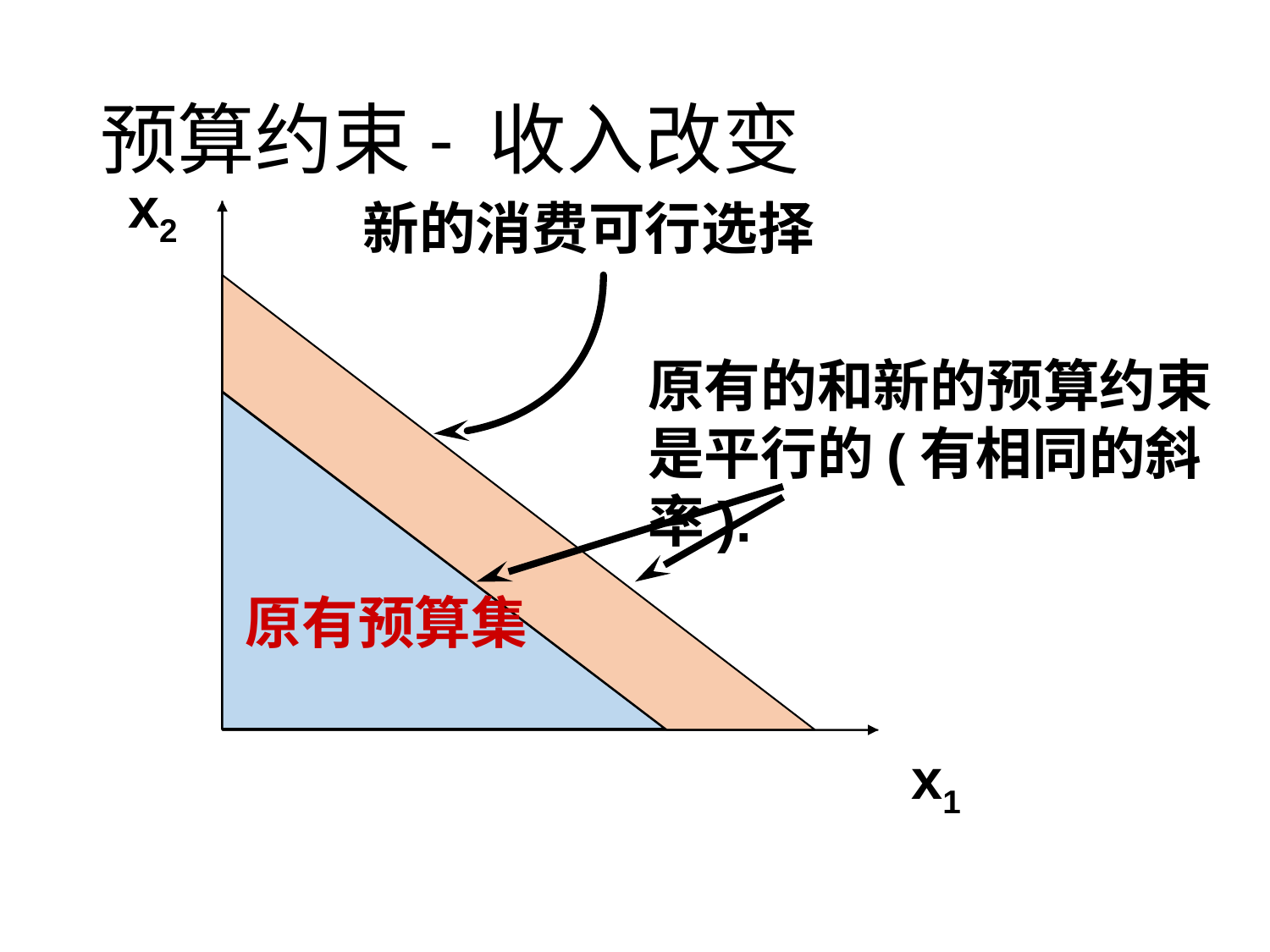

# 预算约束- 收入改变
x2
新的消费可行选择

原有的和新的预算约束 是平行的(有相同的斜率).

原有预算集

x1